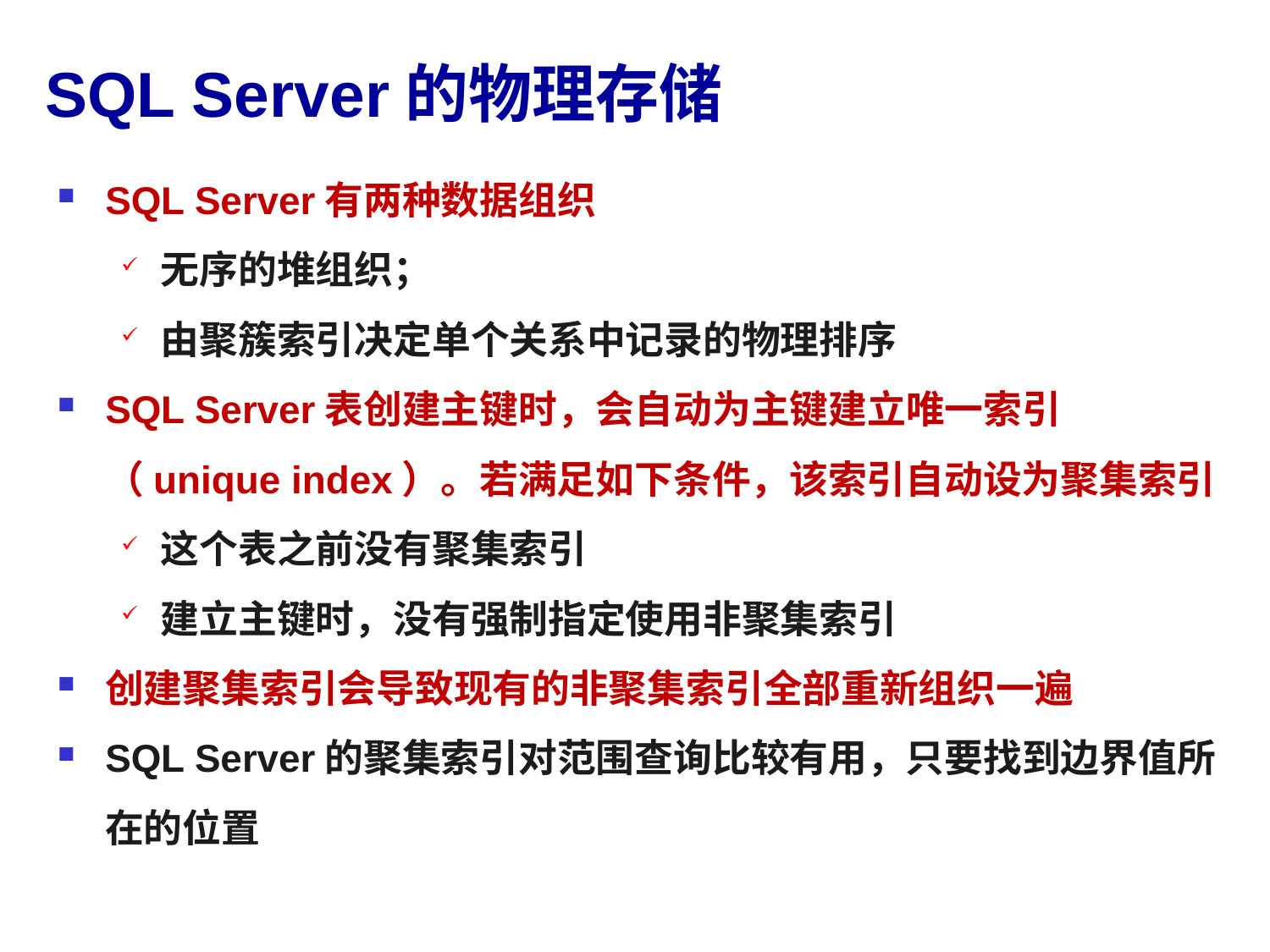

# SQL Server的物理存储
SQL Server有两种数据组织
无序的堆组织；
由聚簇索引决定单个关系中记录的物理排序
SQL Server表创建主键时，会自动为主键建立唯一索引（unique index）。若满足如下条件，该索引自动设为聚集索引
这个表之前没有聚集索引
建立主键时，没有强制指定使用非聚集索引
创建聚集索引会导致现有的非聚集索引全部重新组织一遍
SQL Server的聚集索引对范围查询比较有用，只要找到边界值所在的位置